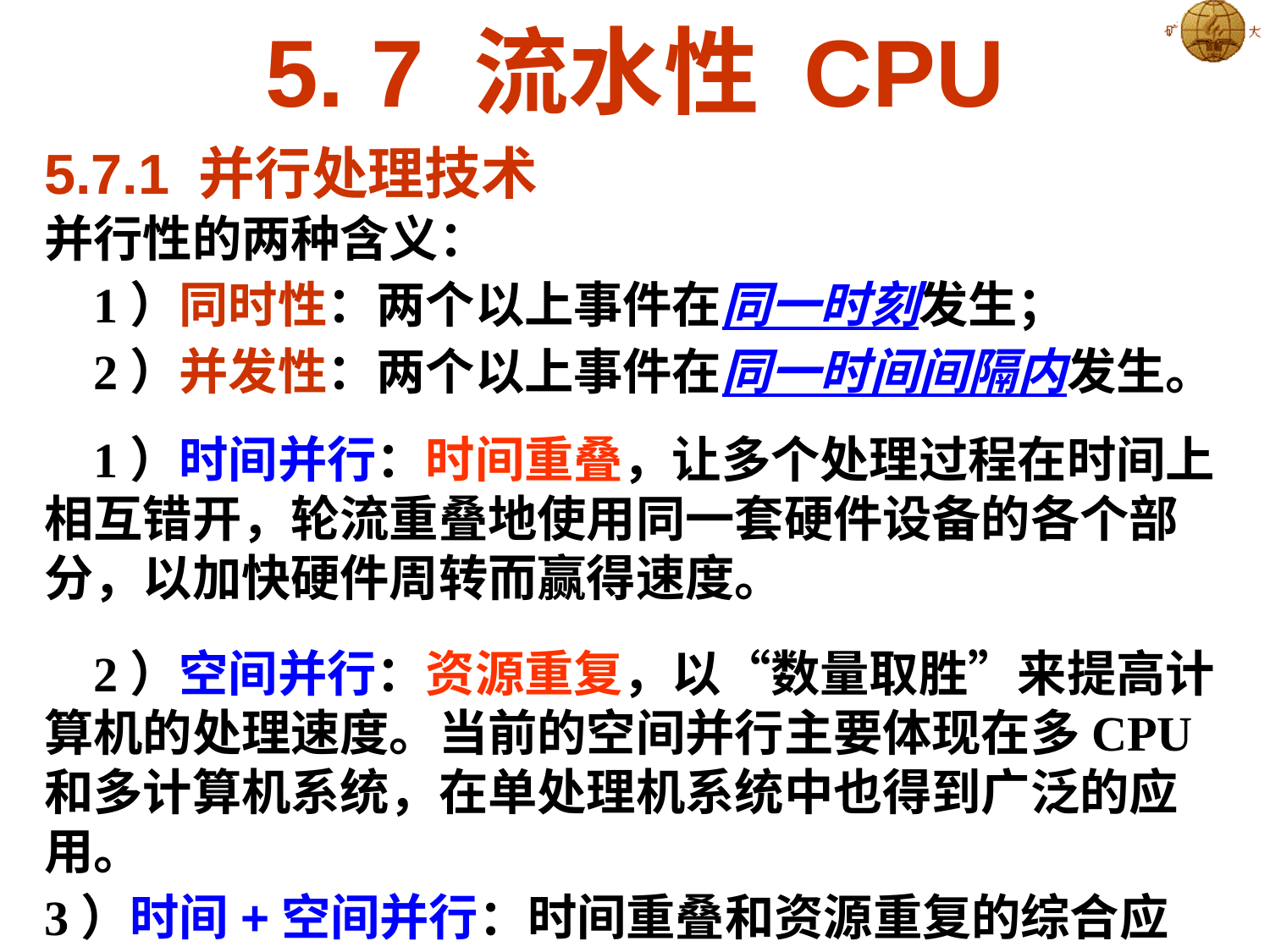

5. 7 流水性 CPU
5.7.1 并行处理技术
并行性的两种含义：
    1）同时性：两个以上事件在同一时刻发生；
    2）并发性：两个以上事件在同一时间间隔内发生。

    1）时间并行：时间重叠，让多个处理过程在时间上相互错开，轮流重叠地使用同一套硬件设备的各个部分，以加快硬件周转而赢得速度。
    2）空间并行：资源重复，以“数量取胜”来提高计算机的处理速度。当前的空间并行主要体现在多CPU和多计算机系统，在单处理机系统中也得到广泛的应用。
3）时间+空间并行：时间重叠和资源重复的综合应用。